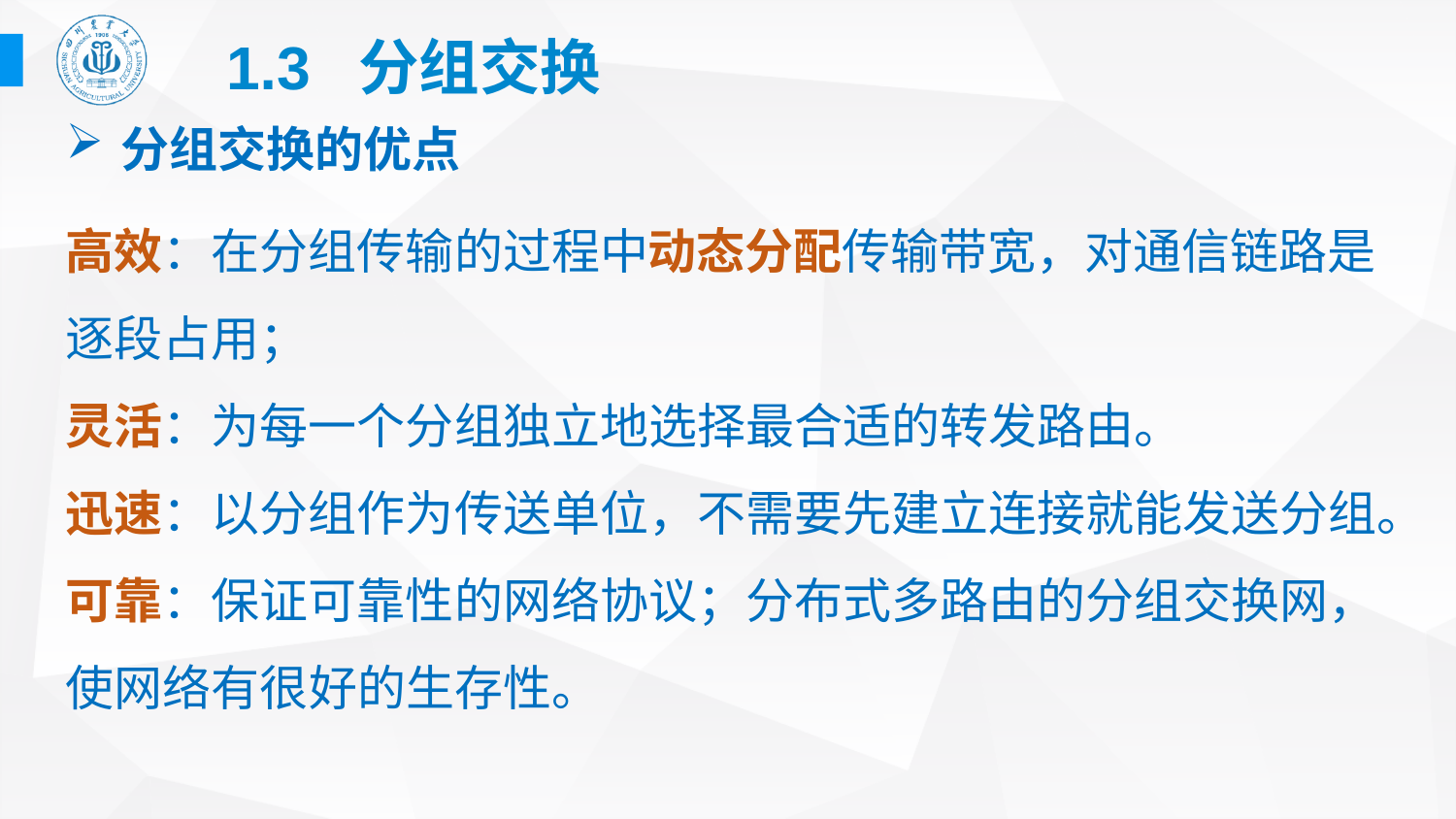

# 1.3  分组交换
分组交换的优点
高效：在分组传输的过程中动态分配传输带宽，对通信链路是逐段占用；
灵活：为每一个分组独立地选择最合适的转发路由。
迅速：以分组作为传送单位，不需要先建立连接就能发送分组。
可靠：保证可靠性的网络协议；分布式多路由的分组交换网，使网络有很好的生存性。